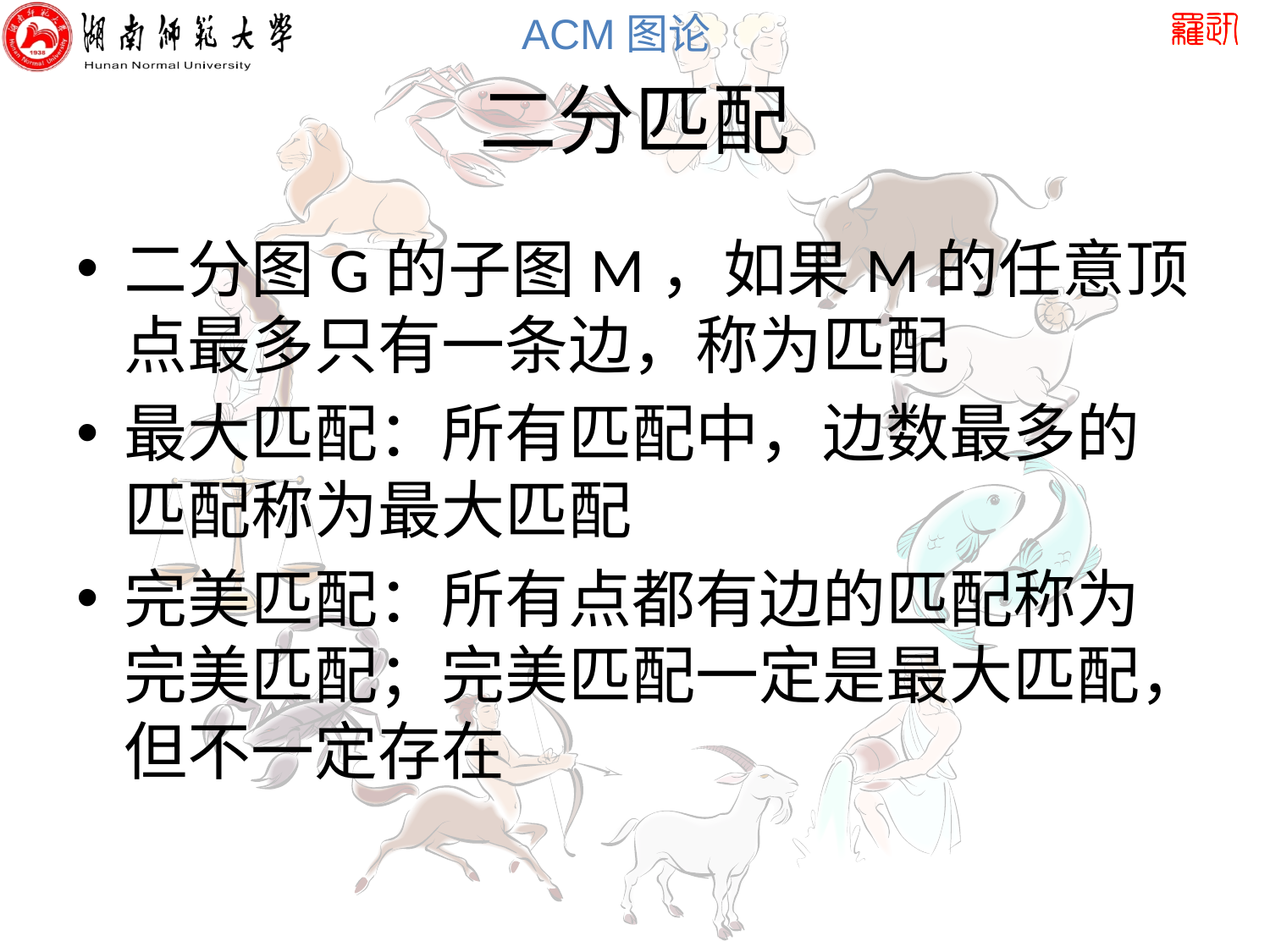

# 二分匹配
二分图G的子图M，如果M的任意顶点最多只有一条边，称为匹配
最大匹配：所有匹配中，边数最多的匹配称为最大匹配
完美匹配：所有点都有边的匹配称为完美匹配；完美匹配一定是最大匹配，但不一定存在